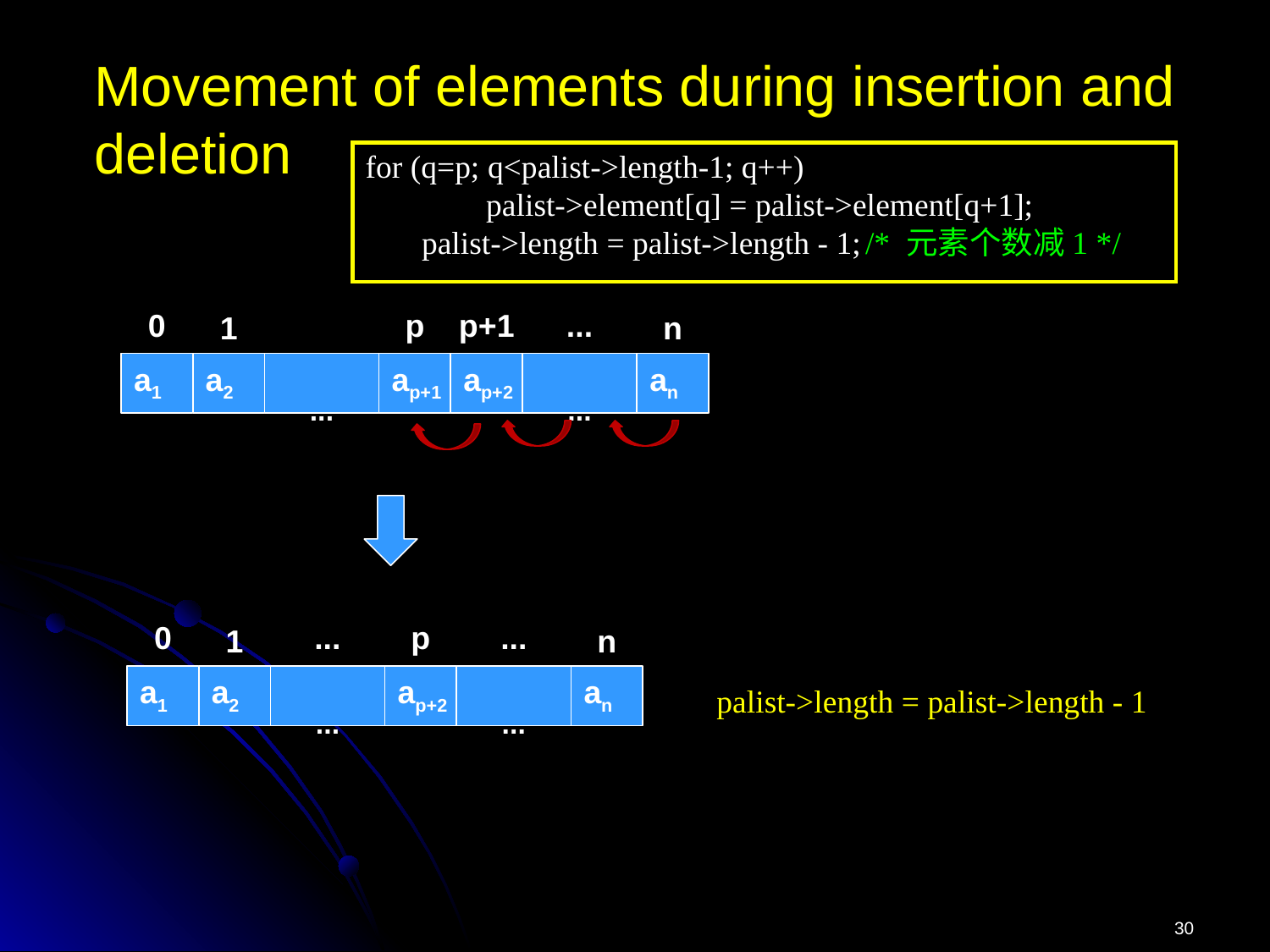

# Movement of elements during insertion and deletion
 for (q=p; q<palist->length-1; q++)
                palist->element[q] = palist->element[q+1];
        palist->length = palist->length - 1;	/* 元素个数减1 */

0
p
p+1
...
1
n
a1
a2
...
ap+1
ap+2
...
an

0
...
p
...
1
n
a1
a2
...
ap+2
...
an
palist->length = palist->length - 1

30